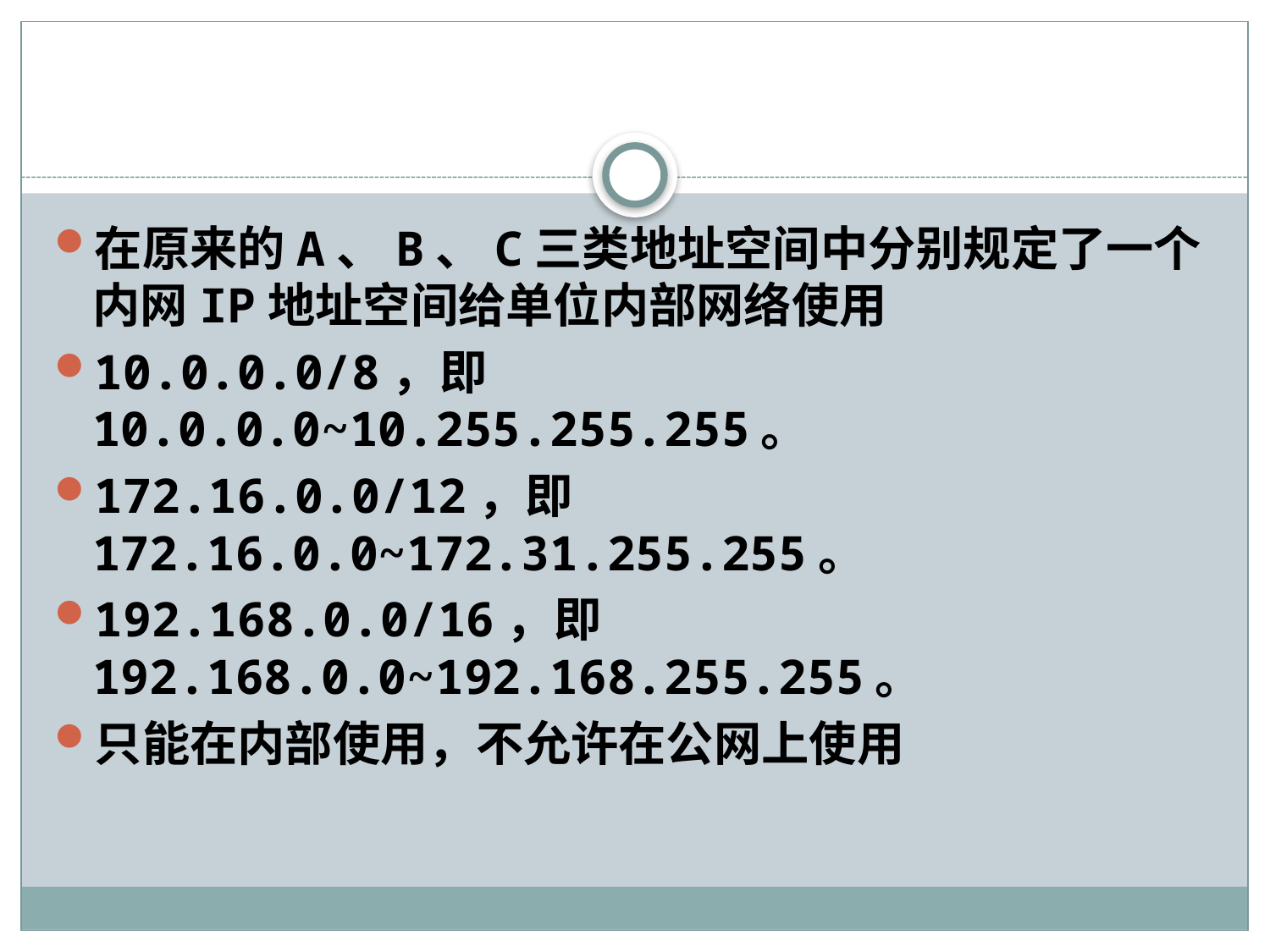

#
在原来的A、B、C三类地址空间中分别规定了一个内网IP地址空间给单位内部网络使用
10.0.0.0/8，即10.0.0.0~10.255.255.255。
172.16.0.0/12，即172.16.0.0~172.31.255.255。
192.168.0.0/16，即192.168.0.0~192.168.255.255。
只能在内部使用，不允许在公网上使用